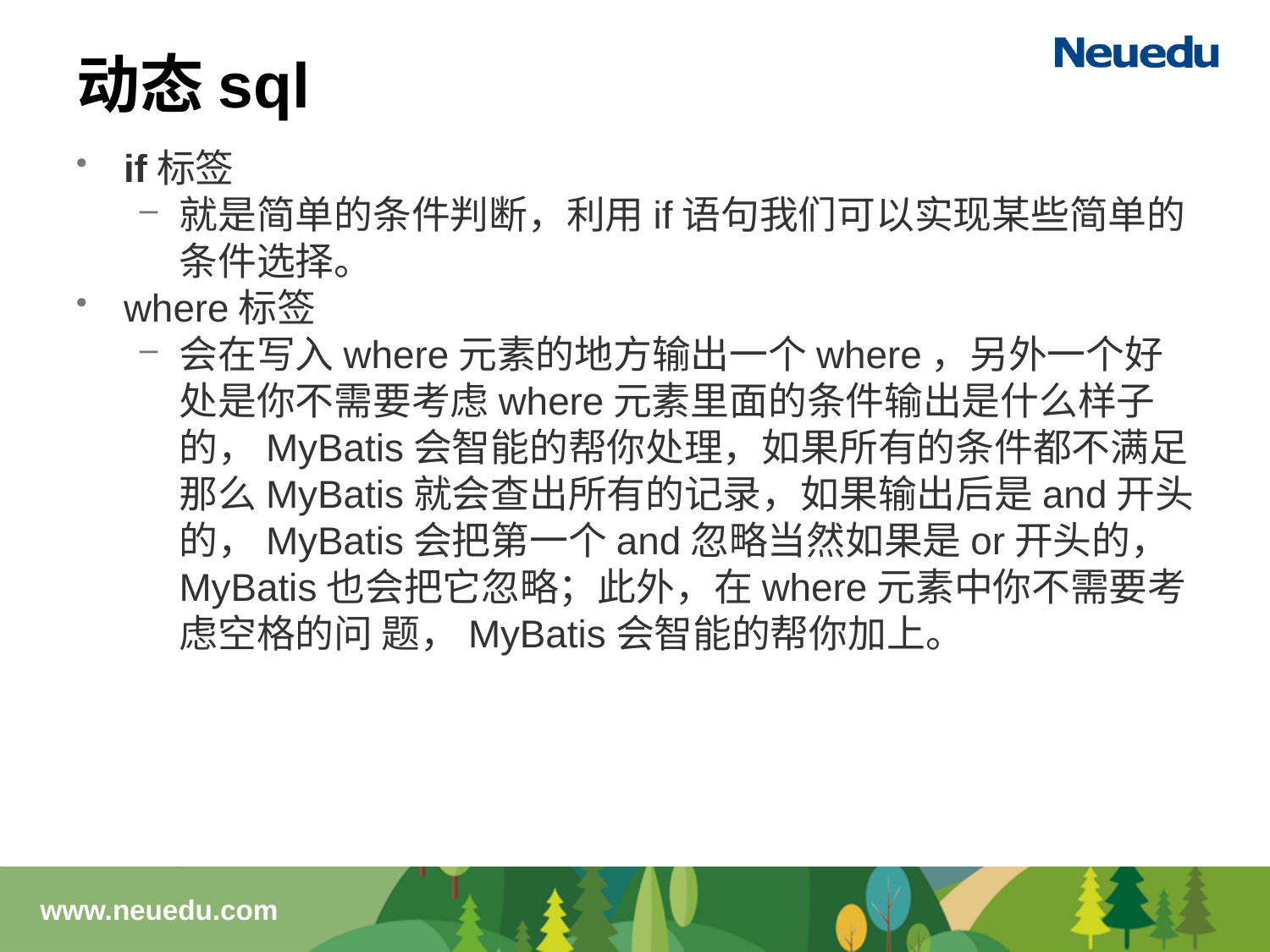

# 动态sql
if标签
就是简单的条件判断，利用if语句我们可以实现某些简单的条件选择。
where标签
会在写入where元素的地方输出一个where，另外一个好处是你不需要考虑where元素里面的条件输出是什么样子的，MyBatis会智能的帮你处理，如果所有的条件都不满足那么MyBatis就会查出所有的记录，如果输出后是and开头的，MyBatis会把第一个and忽略当然如果是or开头的，MyBatis也会把它忽略；此外，在where元素中你不需要考虑空格的问 题，MyBatis会智能的帮你加上。